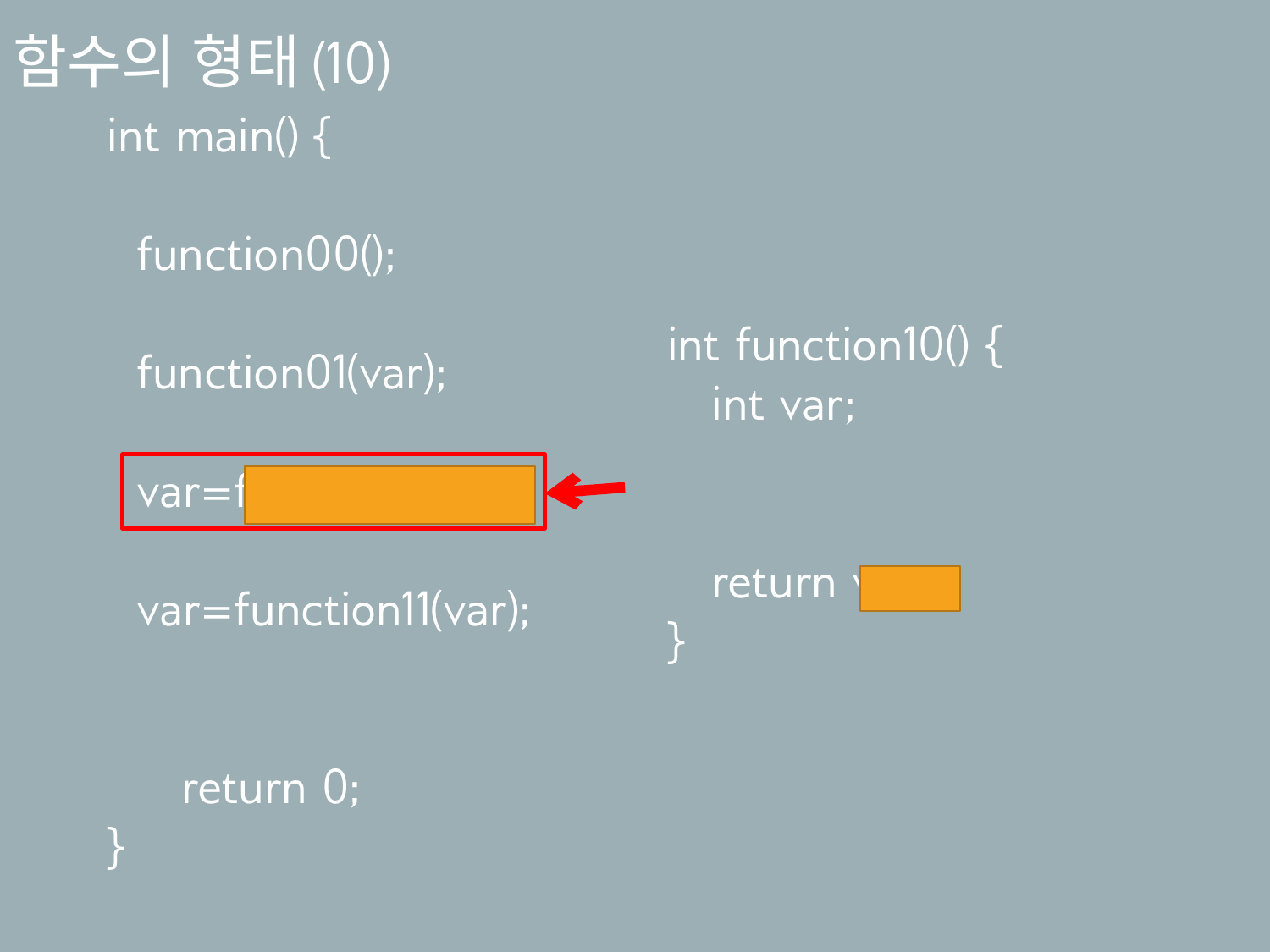

함수의 형태(10)
int main() {

  function00();

  function01(var);

  var=function10();

  var=function11(var);

     return 0;
}
int function10() {
   int var;

   return var;
}